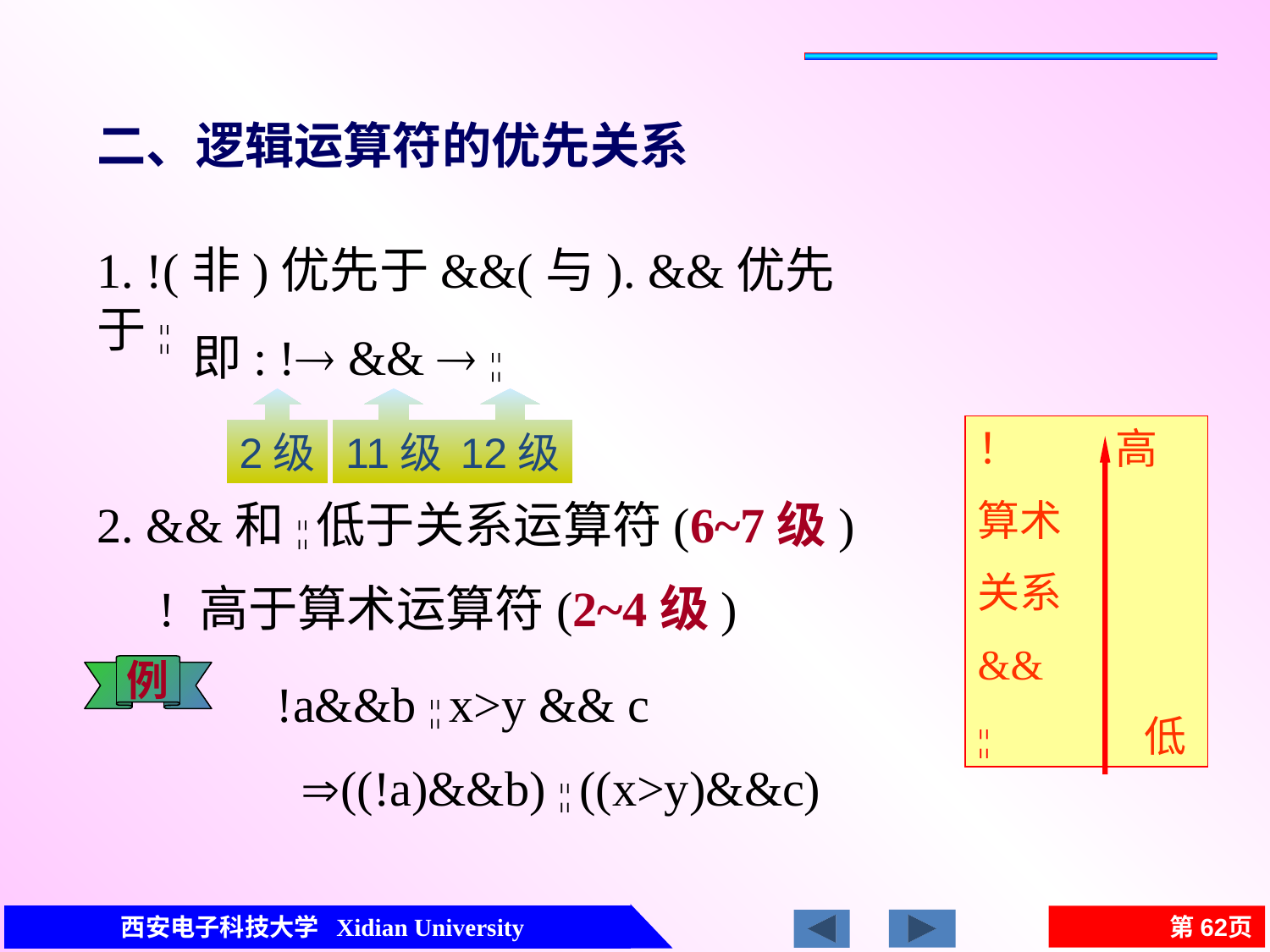

二、逻辑运算符的优先关系
1. !(非)优先于&&(与). &&优先于¦¦
即: !→ && → ¦¦
2级
11级
12级
！          高
算术
关系
&&
¦¦                低

2. &&和¦¦低于关系运算符(6~7级)
     ! 高于算术运算符(2~4级)
例
         !a&&b ¦¦ x>y && c
           ⇒((!a)&&b) ¦¦ ((x>y)&&c)